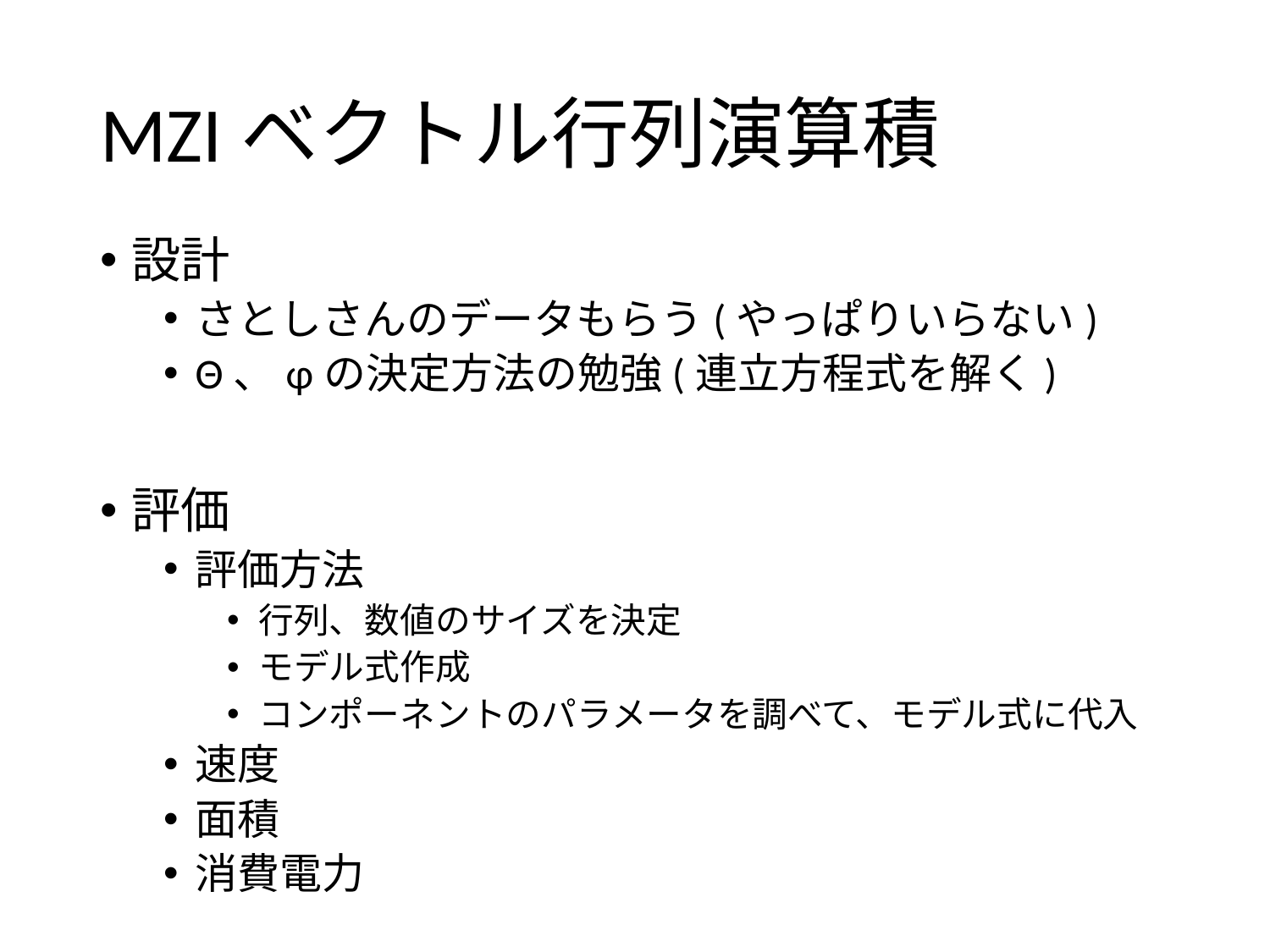

# MZIベクトル行列演算積
設計
さとしさんのデータもらう(やっぱりいらない)
Θ、φの決定方法の勉強(連立方程式を解く)

評価
評価方法
行列、数値のサイズを決定
モデル式作成
コンポーネントのパラメータを調べて、モデル式に代入
速度
面積
消費電力